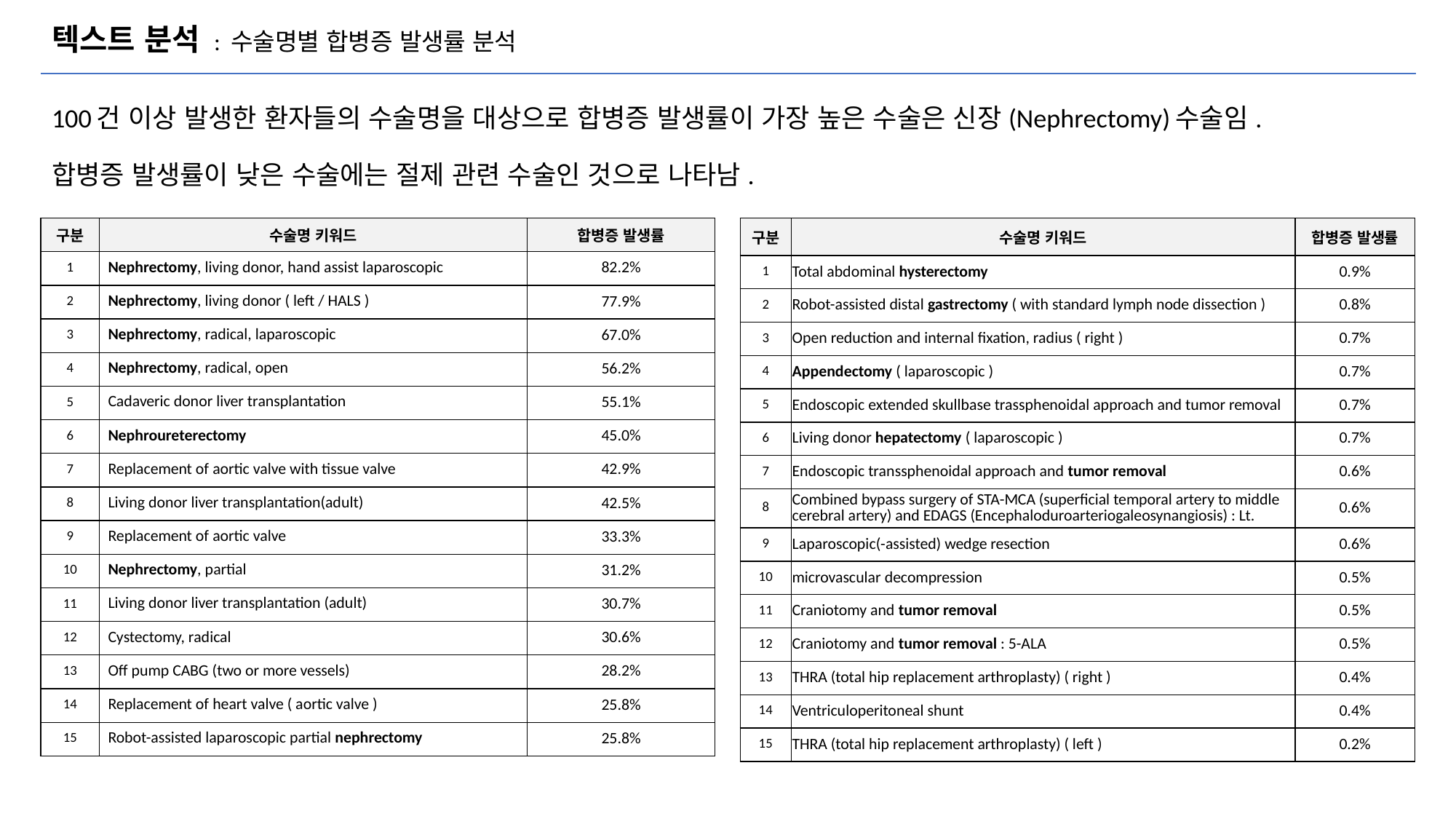

# 텍스트 분석 : 수술명별 합병증 발생률 분석
100건 이상 발생한 환자들의 수술명을 대상으로 합병증 발생률이 가장 높은 수술은 신장(Nephrectomy)수술임.
합병증 발생률이 낮은 수술에는 절제 관련 수술인 것으로 나타남.
| 구분 | 수술명 키워드 | 합병증 발생률 |
| --- | --- | --- |
| 1 | Nephrectomy, living donor, hand assist laparoscopic | 82.2% |
| 2 | Nephrectomy, living donor ( left / HALS ) | 77.9% |
| 3 | Nephrectomy, radical, laparoscopic | 67.0% |
| 4 | Nephrectomy, radical, open | 56.2% |
| 5 | Cadaveric donor liver transplantation | 55.1% |
| 6 | Nephroureterectomy | 45.0% |
| 7 | Replacement of aortic valve with tissue valve | 42.9% |
| 8 | Living donor liver transplantation(adult) | 42.5% |
| 9 | Replacement of aortic valve | 33.3% |
| 10 | Nephrectomy, partial | 31.2% |
| 11 | Living donor liver transplantation (adult) | 30.7% |
| 12 | Cystectomy, radical | 30.6% |
| 13 | Off pump CABG (two or more vessels) | 28.2% |
| 14 | Replacement of heart valve ( aortic valve ) | 25.8% |
| 15 | Robot-assisted laparoscopic partial nephrectomy | 25.8% |
| 구분 | 수술명 키워드 | 합병증 발생률 |
| --- | --- | --- |
| 1 | Total abdominal hysterectomy | 0.9% |
| 2 | Robot-assisted distal gastrectomy ( with standard lymph node dissection ) | 0.8% |
| 3 | Open reduction and internal fixation, radius ( right ) | 0.7% |
| 4 | Appendectomy ( laparoscopic ) | 0.7% |
| 5 | Endoscopic extended skullbase trassphenoidal approach and tumor removal | 0.7% |
| 6 | Living donor hepatectomy ( laparoscopic ) | 0.7% |
| 7 | Endoscopic transsphenoidal approach and tumor removal | 0.6% |
| 8 | Combined bypass surgery of STA-MCA (superficial temporal artery to middle cerebral artery) and EDAGS (Encephaloduroarteriogaleosynangiosis) : Lt. | 0.6% |
| 9 | Laparoscopic(-assisted) wedge resection | 0.6% |
| 10 | microvascular decompression | 0.5% |
| 11 | Craniotomy and tumor removal | 0.5% |
| 12 | Craniotomy and tumor removal : 5-ALA | 0.5% |
| 13 | THRA (total hip replacement arthroplasty) ( right ) | 0.4% |
| 14 | Ventriculoperitoneal shunt | 0.4% |
| 15 | THRA (total hip replacement arthroplasty) ( left ) | 0.2% |